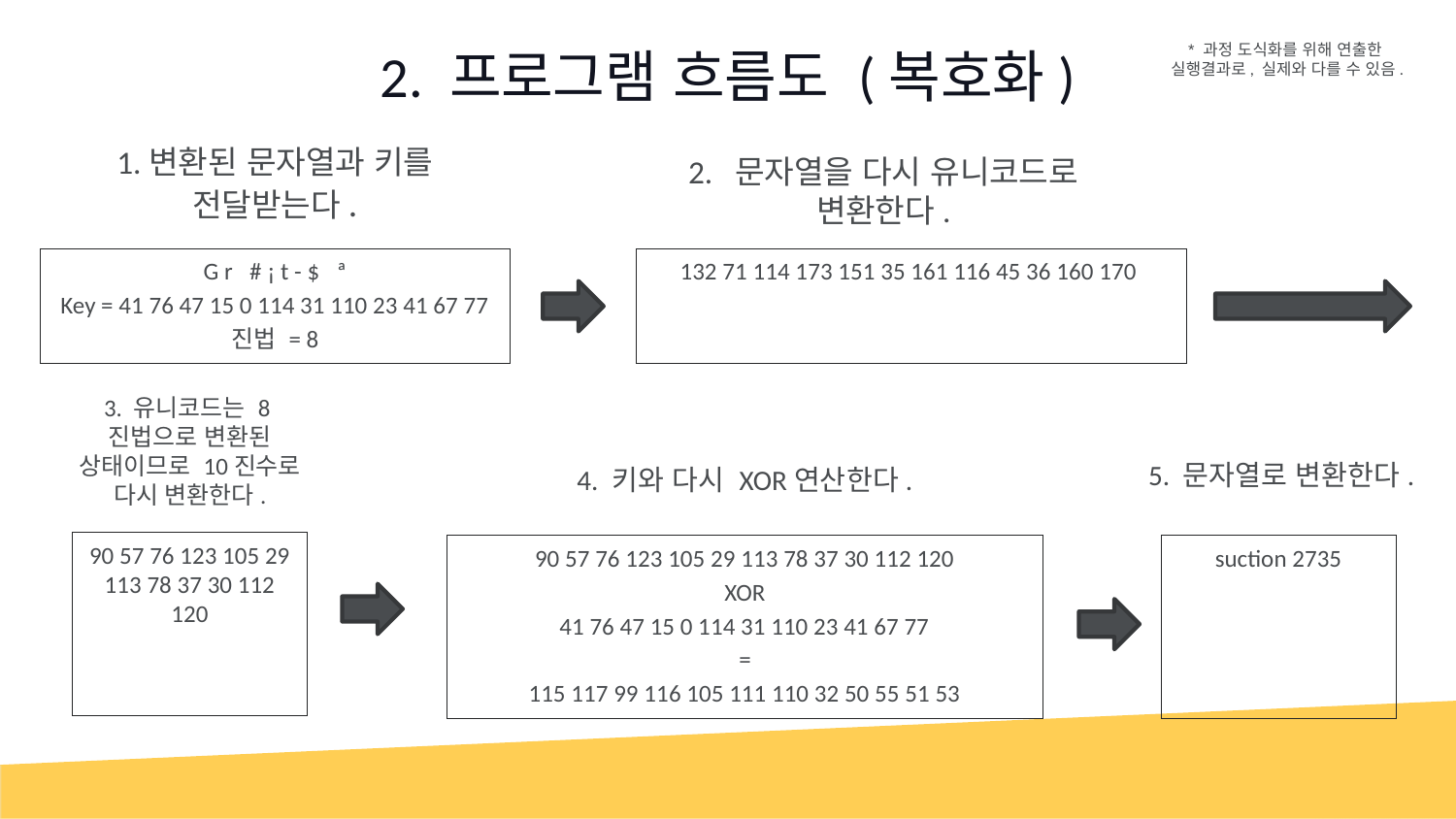

# 2. 프로그램 흐름도 (복호화)
* 과정 도식화를 위해 연출한 실행결과로, 실제와 다를 수 있음.
1.변환된 문자열과 키를 전달받는다.
2.  문자열을 다시 유니코드로 변환한다.
 G r ­  # ¡ t - $   ª
Key = 41 76 47 15 0 114 31 110 23 41 67 77
진법 = 8
132 71 114 173 151 35 161 116 45 36 160 170

3. 유니코드는 8진법으로 변환된 상태이므로 10진수로 다시 변환한다.
5. 문자열로 변환한다.
4. 키와 다시 XOR연산한다.
90 57 76 123 105 29 113 78 37 30 112 120
90 57 76 123 105 29 113 78 37 30 112 120
XOR
41 76 47 15 0 114 31 110 23 41 67 77
=
115 117 99 116 105 111 110 32 50 55 51 53

suction 2735